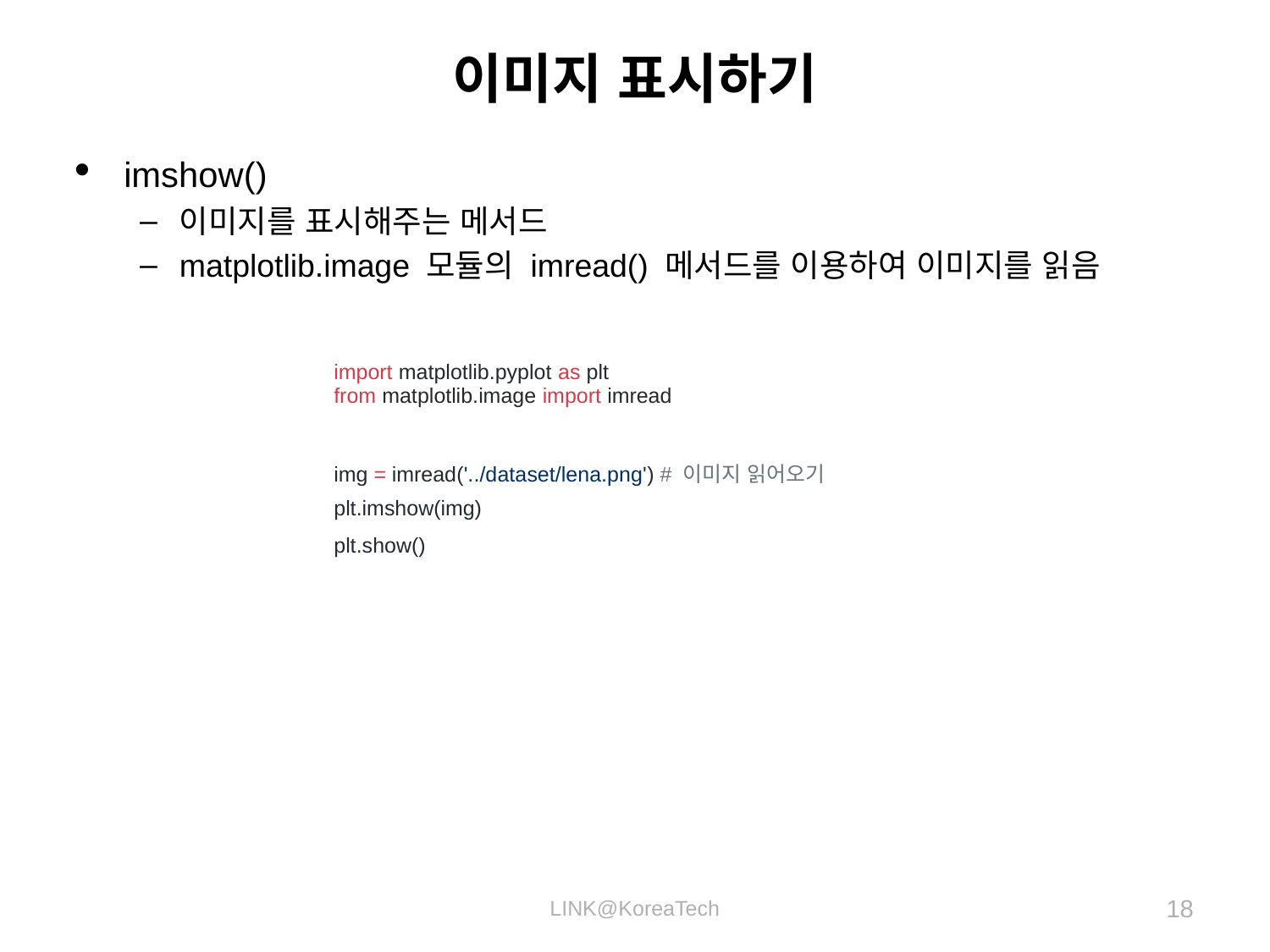

# 이미지 표시하기
imshow()
이미지를 표시해주는 메서드
matplotlib.image 모듈의 imread() 메서드를 이용하여 이미지를 읽음

| import matplotlib.pyplot as plt from matplotlib.image import imread |
| --- |
| img = imread('../dataset/lena.png') # 이미지 읽어오기 |
| plt.imshow(img) |
| plt.show() |
LINK@KoreaTech
18